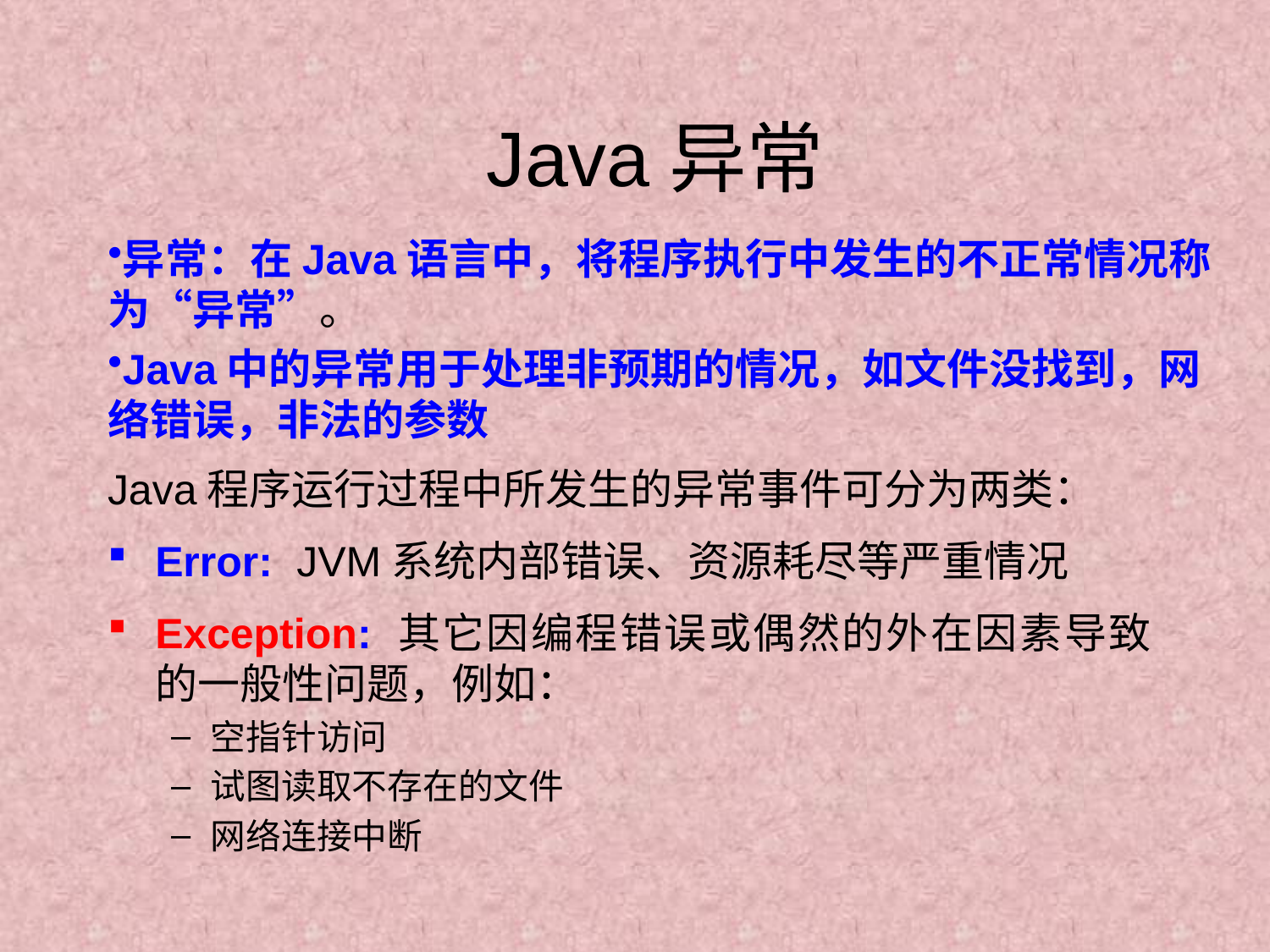

# Java异常
异常：在Java语言中，将程序执行中发生的不正常情况称为“异常”。
Java中的异常用于处理非预期的情况，如文件没找到，网络错误，非法的参数
Java程序运行过程中所发生的异常事件可分为两类：
Error:  JVM系统内部错误、资源耗尽等严重情况
Exception: 其它因编程错误或偶然的外在因素导致的一般性问题，例如：
空指针访问
试图读取不存在的文件
网络连接中断